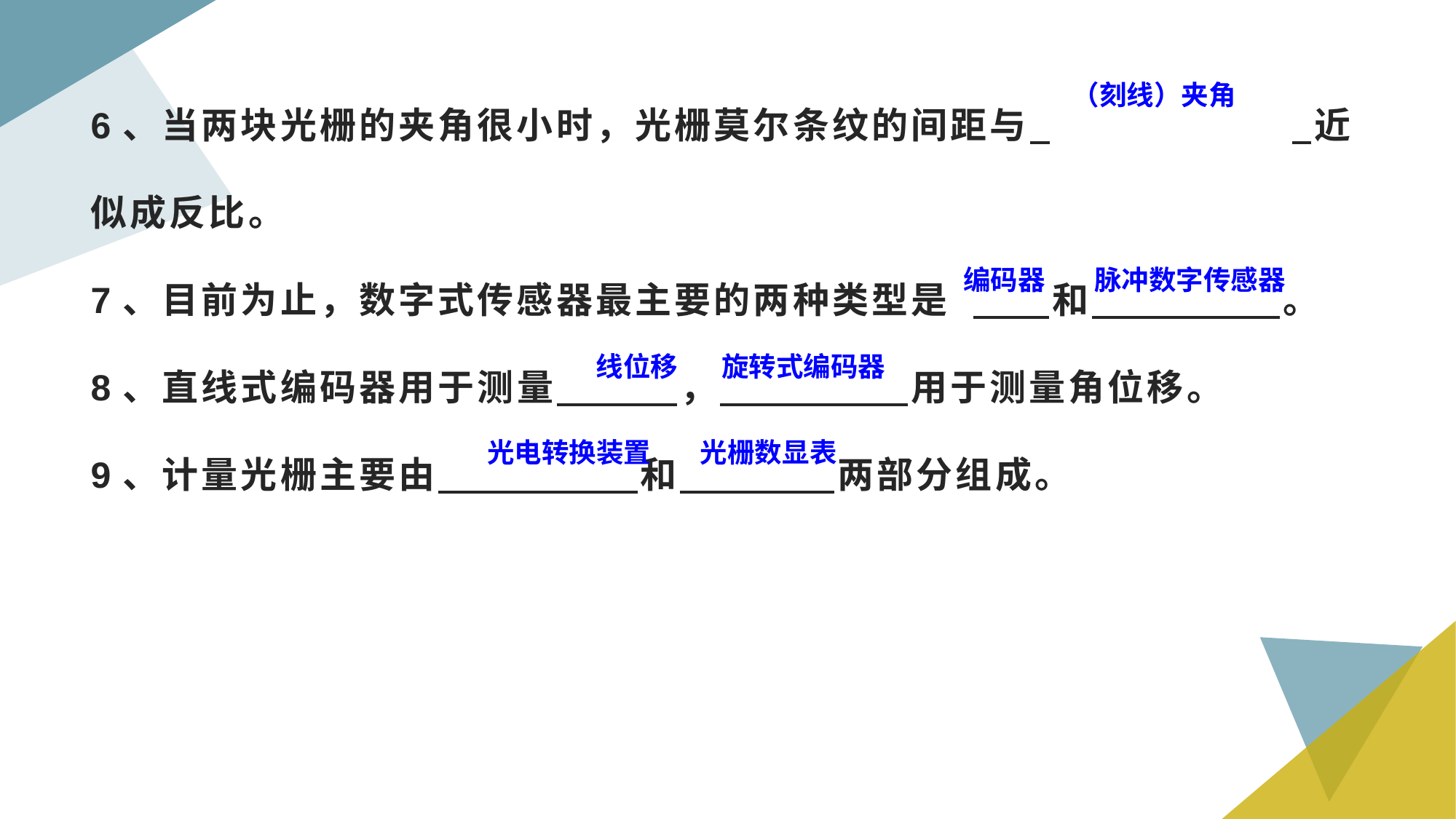

# 6、当两块光栅的夹角很小时，光栅莫尔条纹的间距与  			  近似成反比。 7、目前为止，数字式传感器最主要的两种类型是         和                 。 8、直线式编码器用于测量           ，                 用于测量角位移。 9、计量光栅主要由                  和              两部分组成。
（刻线）夹角
编码器        脉冲数字传感器
线位移       旋转式编码器
光电转换装置        光栅数显表